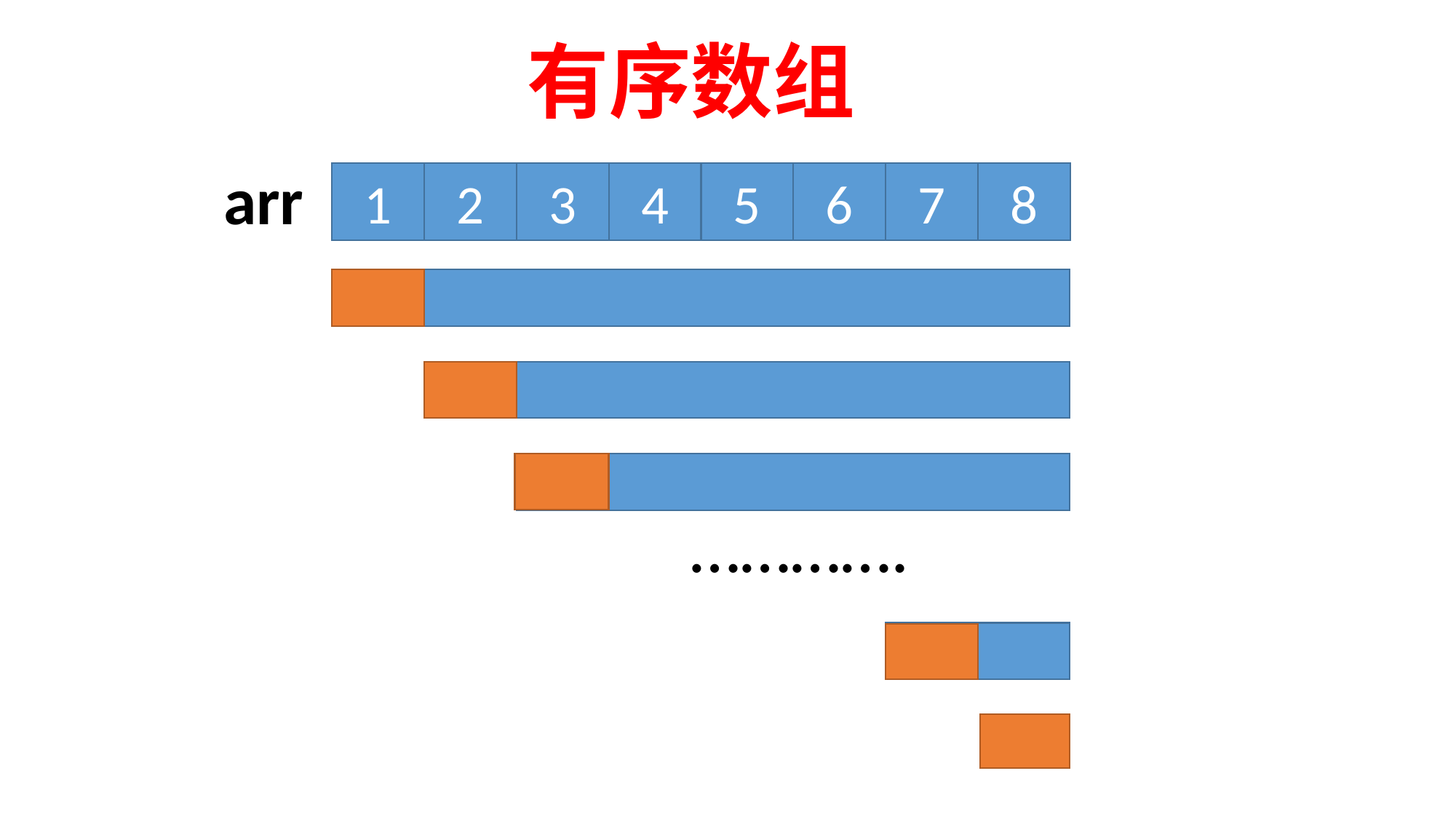

有序数组
arr
8
7
6
5
4
3
2
1

………….